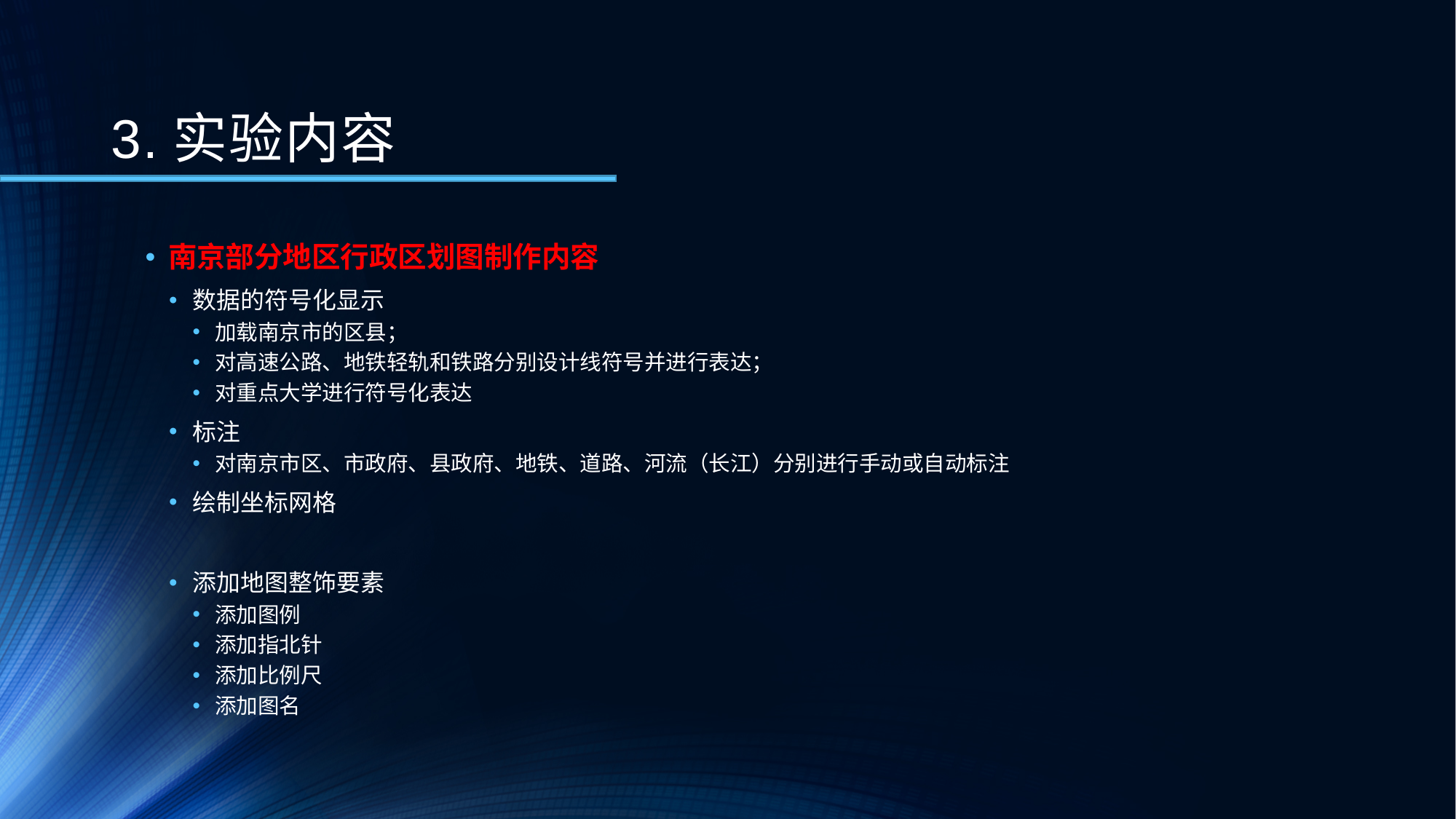

# 3.实验内容
南京部分地区行政区划图制作内容
数据的符号化显示
加载南京市的区县；
对高速公路、地铁轻轨和铁路分别设计线符号并进行表达；
对重点大学进行符号化表达
标注
对南京市区、市政府、县政府、地铁、道路、河流（长江）分别进行手动或自动标注
绘制坐标网格

添加地图整饰要素
添加图例
添加指北针
添加比例尺
添加图名